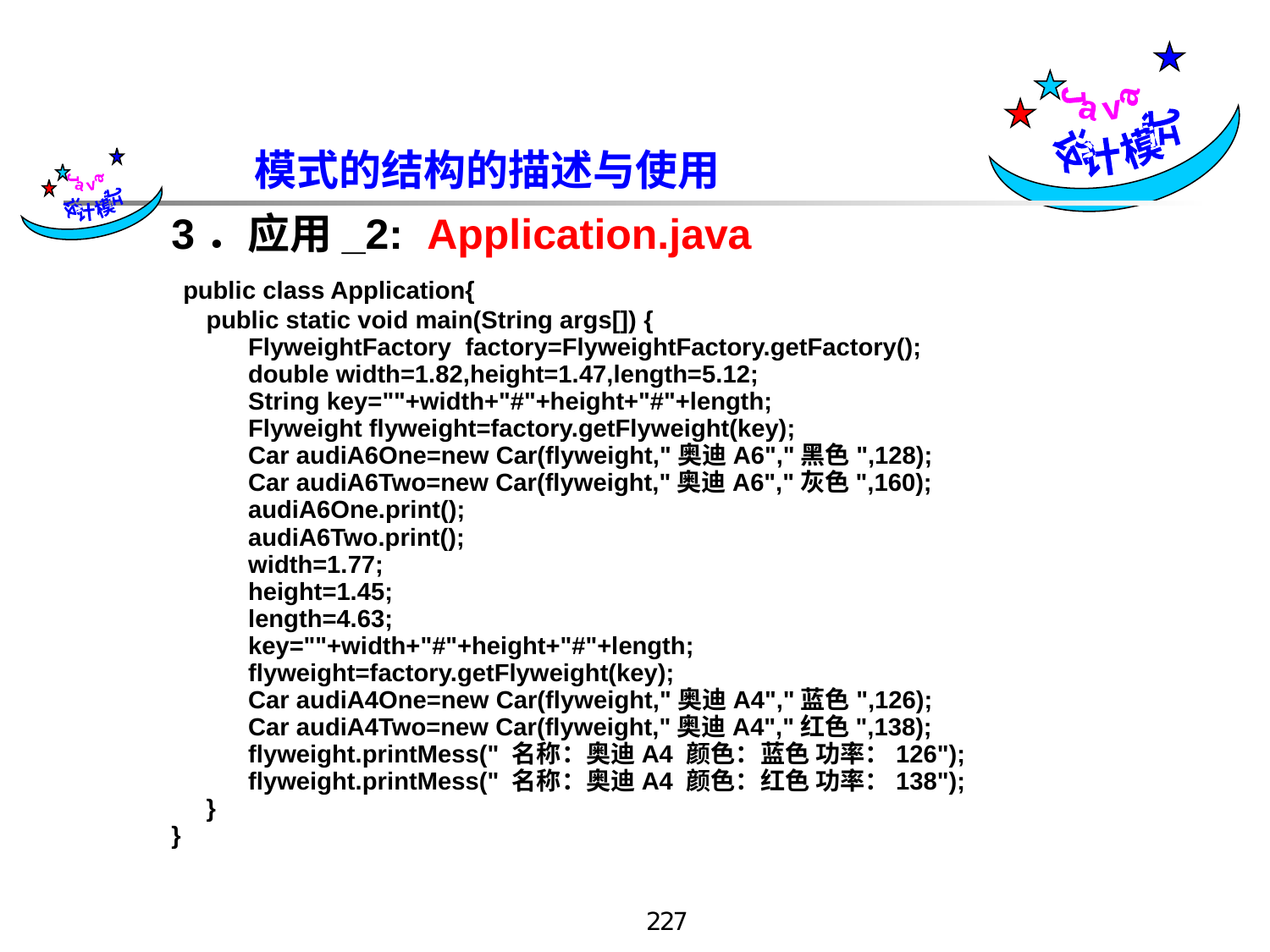

Java
设计模式

模式的结构的描述与使用

  Java
设计模式

3．应用_2:  Application.java
 public class Application{
     public static void main(String args[]) {
           FlyweightFactory  factory=FlyweightFactory.getFactory();
           double width=1.82,height=1.47,length=5.12;
           String key=""+width+"#"+height+"#"+length;
           Flyweight flyweight=factory.getFlyweight(key);
           Car audiA6One=new Car(flyweight,"奥迪A6","黑色",128);
           Car audiA6Two=new Car(flyweight,"奥迪A6","灰色",160);
           audiA6One.print();
           audiA6Two.print();
           width=1.77;
           height=1.45;
           length=4.63;
           key=""+width+"#"+height+"#"+length;
           flyweight=factory.getFlyweight(key);
           Car audiA4One=new Car(flyweight,"奥迪A4","蓝色",126);
           Car audiA4Two=new Car(flyweight,"奥迪A4","红色",138);
           flyweight.printMess(" 名称：奥迪A4 颜色：蓝色 功率：126");
           flyweight.printMess(" 名称：奥迪A4 颜色：红色 功率：138");
     }
}

227